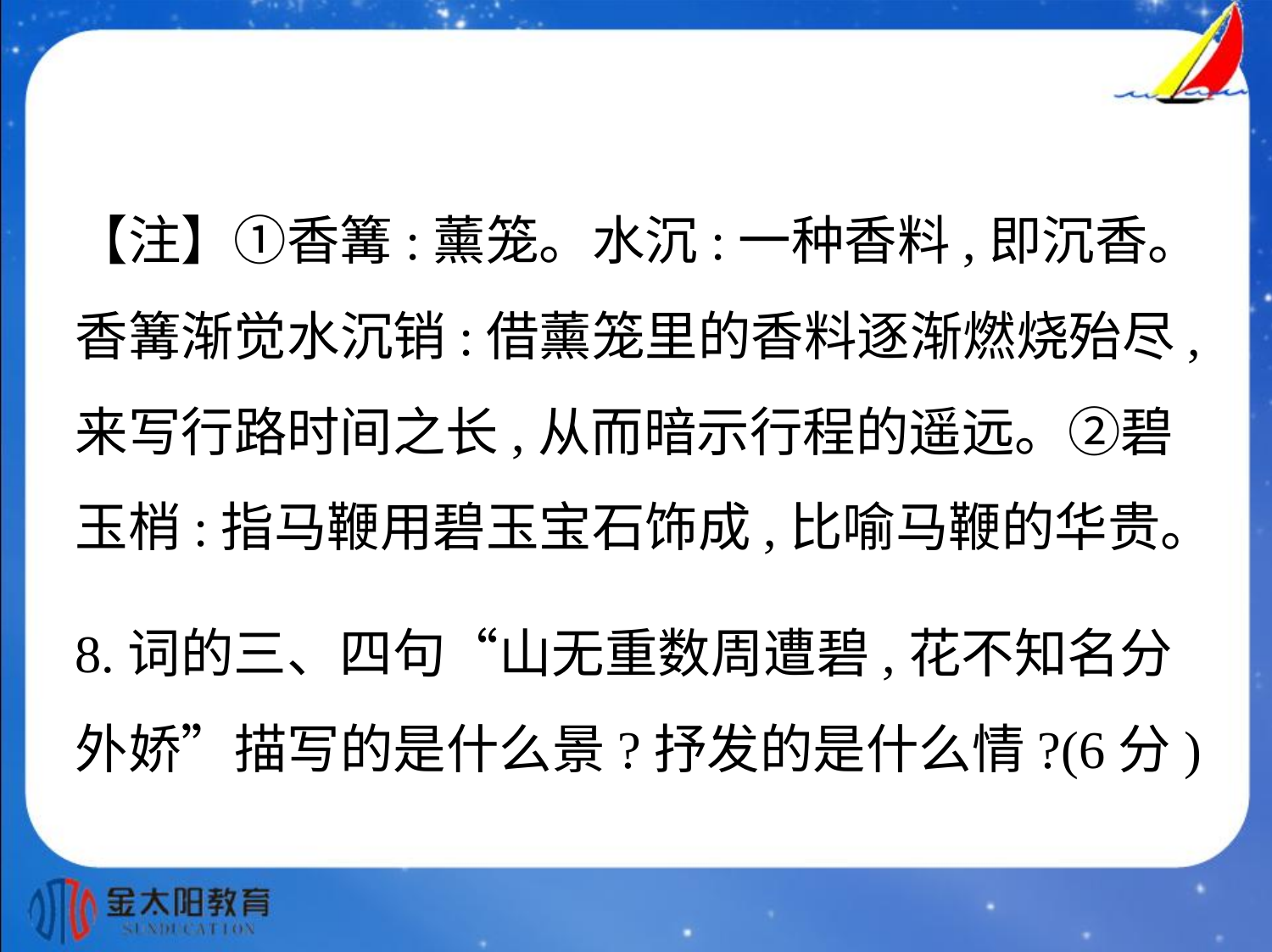

【注】①香篝:薰笼。水沉:一种香料,即沉香。
香篝渐觉水沉销:借薰笼里的香料逐渐燃烧殆尽,
来写行路时间之长,从而暗示行程的遥远。②碧
玉梢:指马鞭用碧玉宝石饰成,比喻马鞭的华贵。
8.词的三、四句“山无重数周遭碧,花不知名分
外娇”描写的是什么景?抒发的是什么情?(6分)